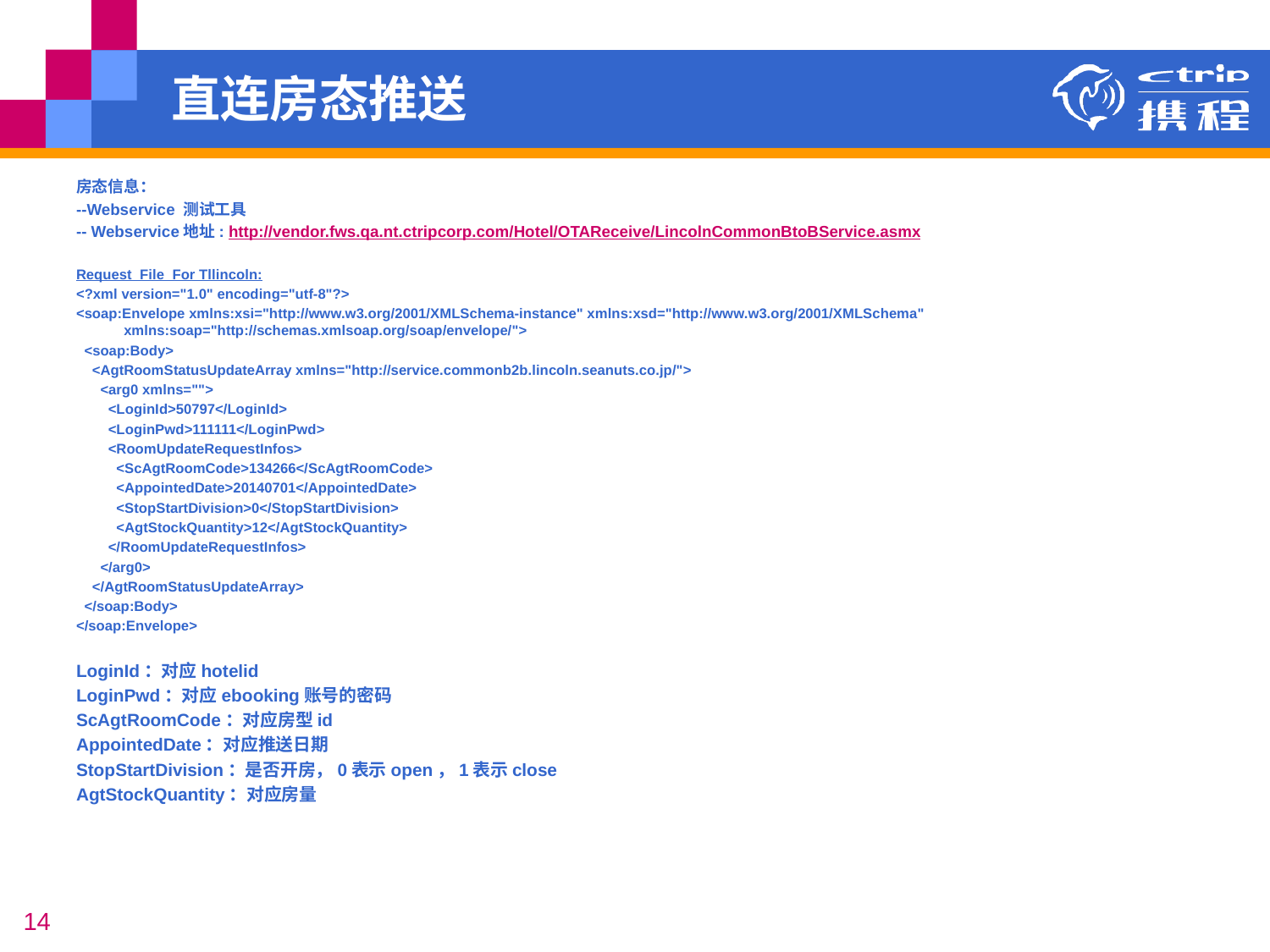

# 直连房态推送
房态信息：
--Webservice 测试工具
-- Webservice地址: http://vendor.fws.qa.nt.ctripcorp.com/Hotel/OTAReceive/LincolnCommonBtoBService.asmx

Request  File  For Tllincoln:
<?xml version="1.0" encoding="utf-8"?>
<soap:Envelope xmlns:xsi="http://www.w3.org/2001/XMLSchema-instance" xmlns:xsd="http://www.w3.org/2001/XMLSchema" xmlns:soap="http://schemas.xmlsoap.org/soap/envelope/">
  <soap:Body>
    <AgtRoomStatusUpdateArray xmlns="http://service.commonb2b.lincoln.seanuts.co.jp/">
      <arg0 xmlns="">
        <LoginId>50797</LoginId>
        <LoginPwd>111111</LoginPwd>
        <RoomUpdateRequestInfos>
          <ScAgtRoomCode>134266</ScAgtRoomCode>
          <AppointedDate>20140701</AppointedDate>
          <StopStartDivision>0</StopStartDivision>
          <AgtStockQuantity>12</AgtStockQuantity>
        </RoomUpdateRequestInfos>
      </arg0>
    </AgtRoomStatusUpdateArray>
  </soap:Body>
</soap:Envelope>

LoginId：对应hotelid
LoginPwd：对应ebooking账号的密码
ScAgtRoomCode：对应房型id
AppointedDate：对应推送日期
StopStartDivision：是否开房，0表示open，1表示close
AgtStockQuantity：对应房量

14